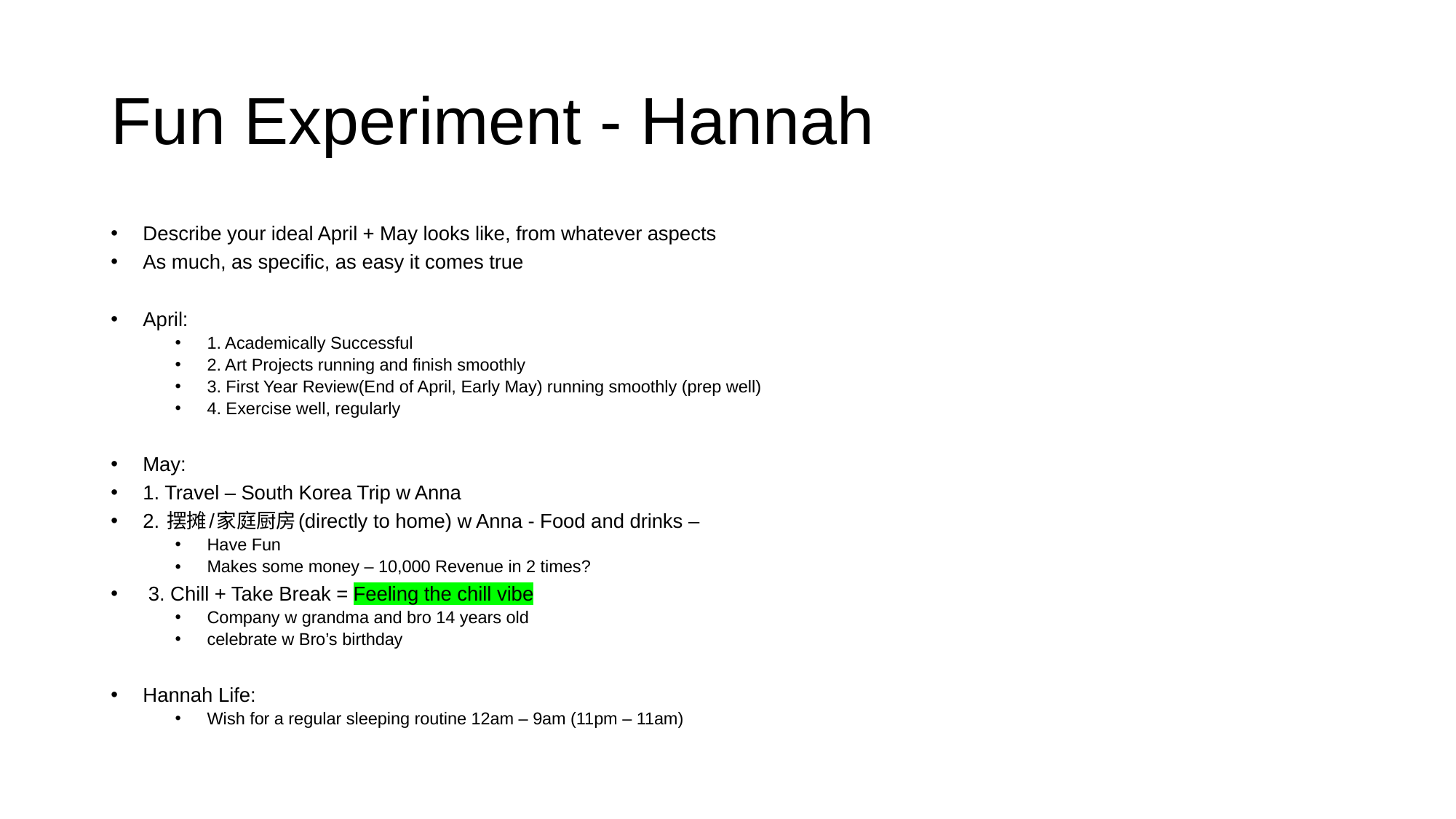

# Fun Experiment - Hannah
Describe your ideal April + May looks like, from whatever aspects
As much, as specific, as easy it comes true

April:
1. Academically Successful
2. Art Projects running and finish smoothly
3. First Year Review(End of April, Early May) running smoothly (prep well)
4. Exercise well, regularly

May:
1. Travel – South Korea Trip w Anna
2. 摆摊/家庭厨房(directly to home) w Anna - Food and drinks –
Have Fun
Makes some money – 10,000 Revenue in 2 times?
 3. Chill + Take Break = Feeling the chill vibe
Company w grandma and bro 14 years old
celebrate w Bro’s birthday

Hannah Life:
Wish for a regular sleeping routine 12am – 9am (11pm – 11am)